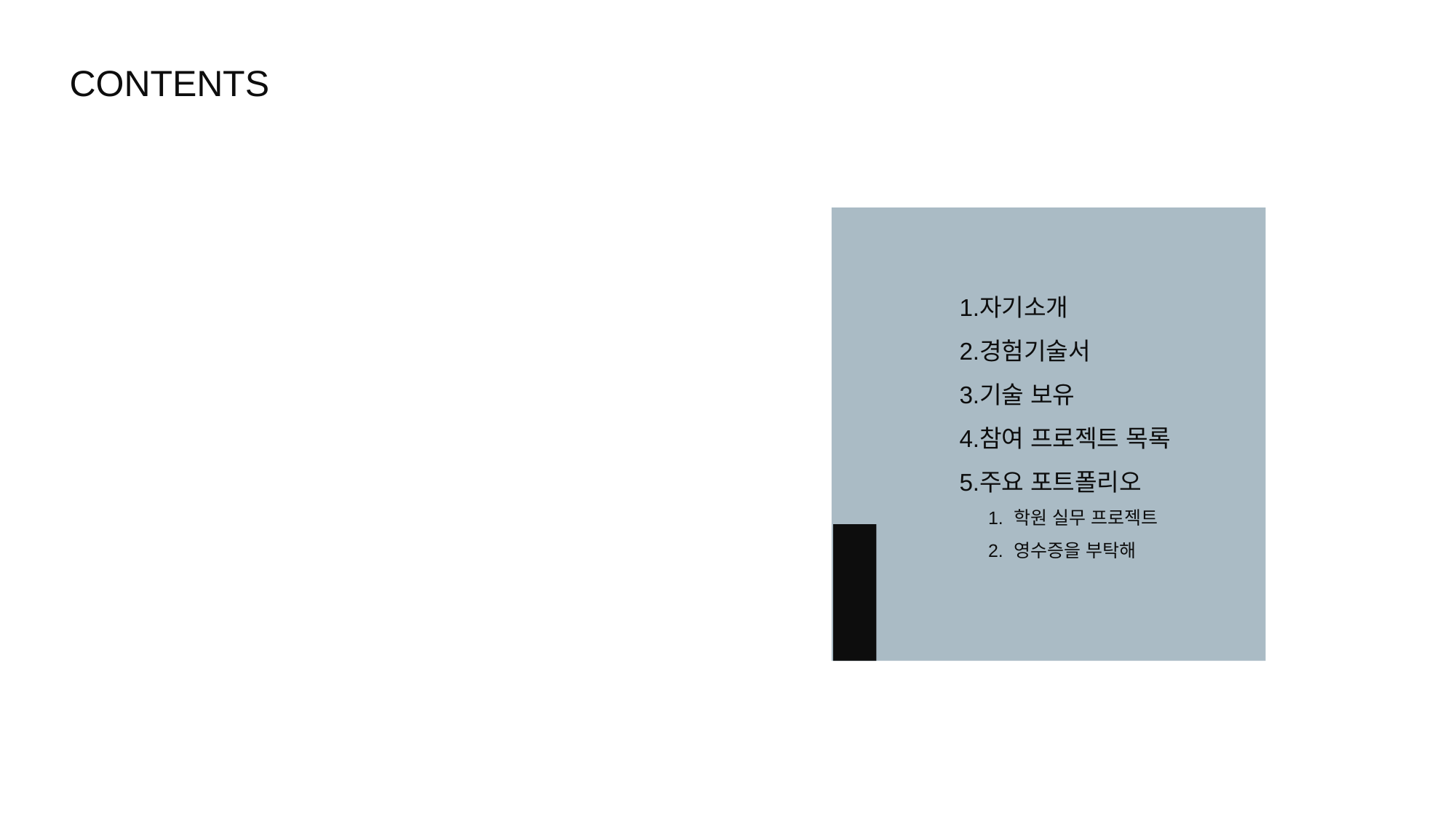

CONTENTS

자기소개
경험기술서
기술 보유
참여 프로젝트 목록
주요 포트폴리오
학원 실무 프로젝트
영수증을 부탁해